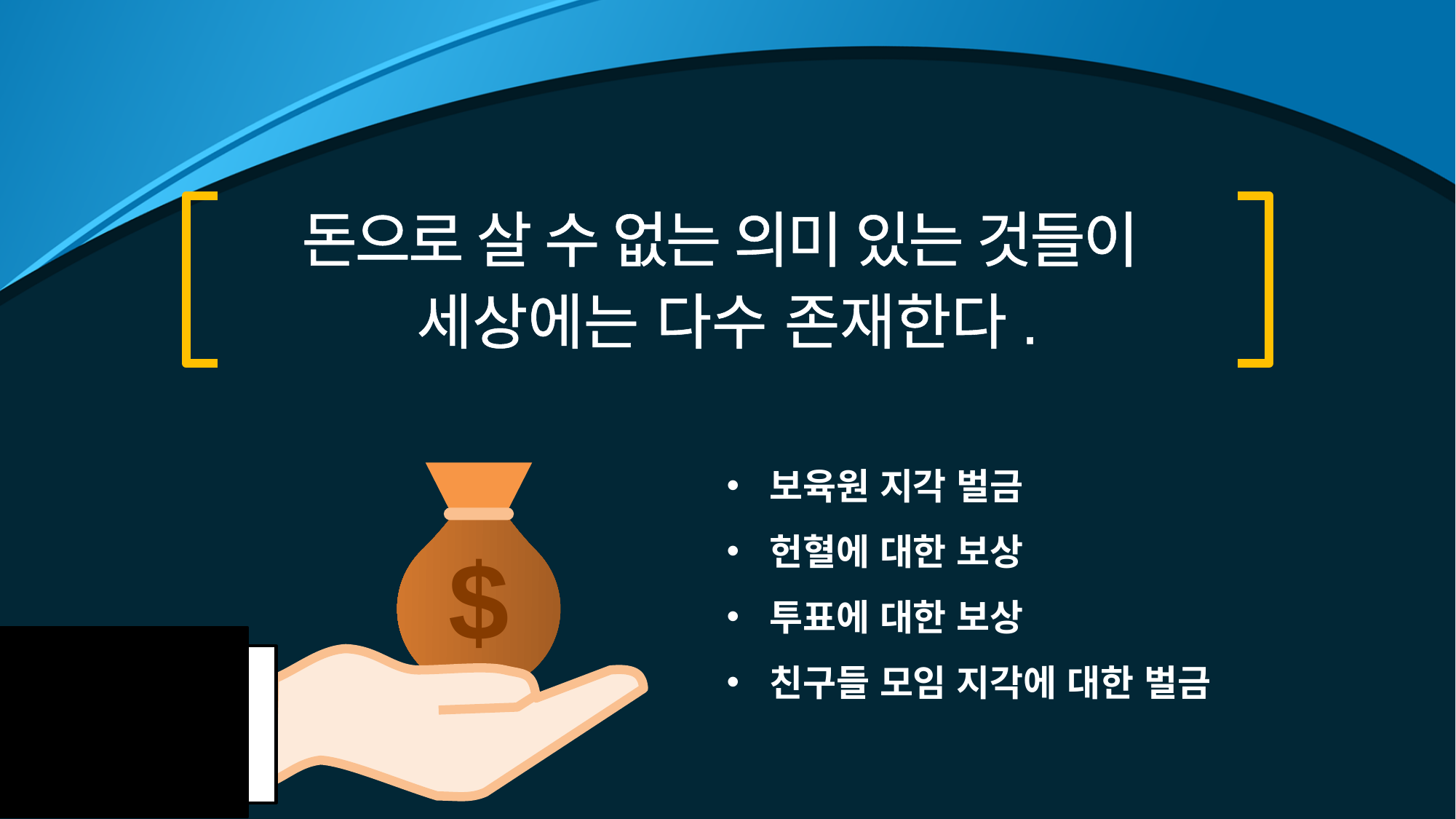

돈으로 살 수 없는 의미 있는 것들이
세상에는 다수 존재한다.
보육원 지각 벌금
헌혈에 대한 보상
투표에 대한 보상
친구들 모임 지각에 대한 벌금

$